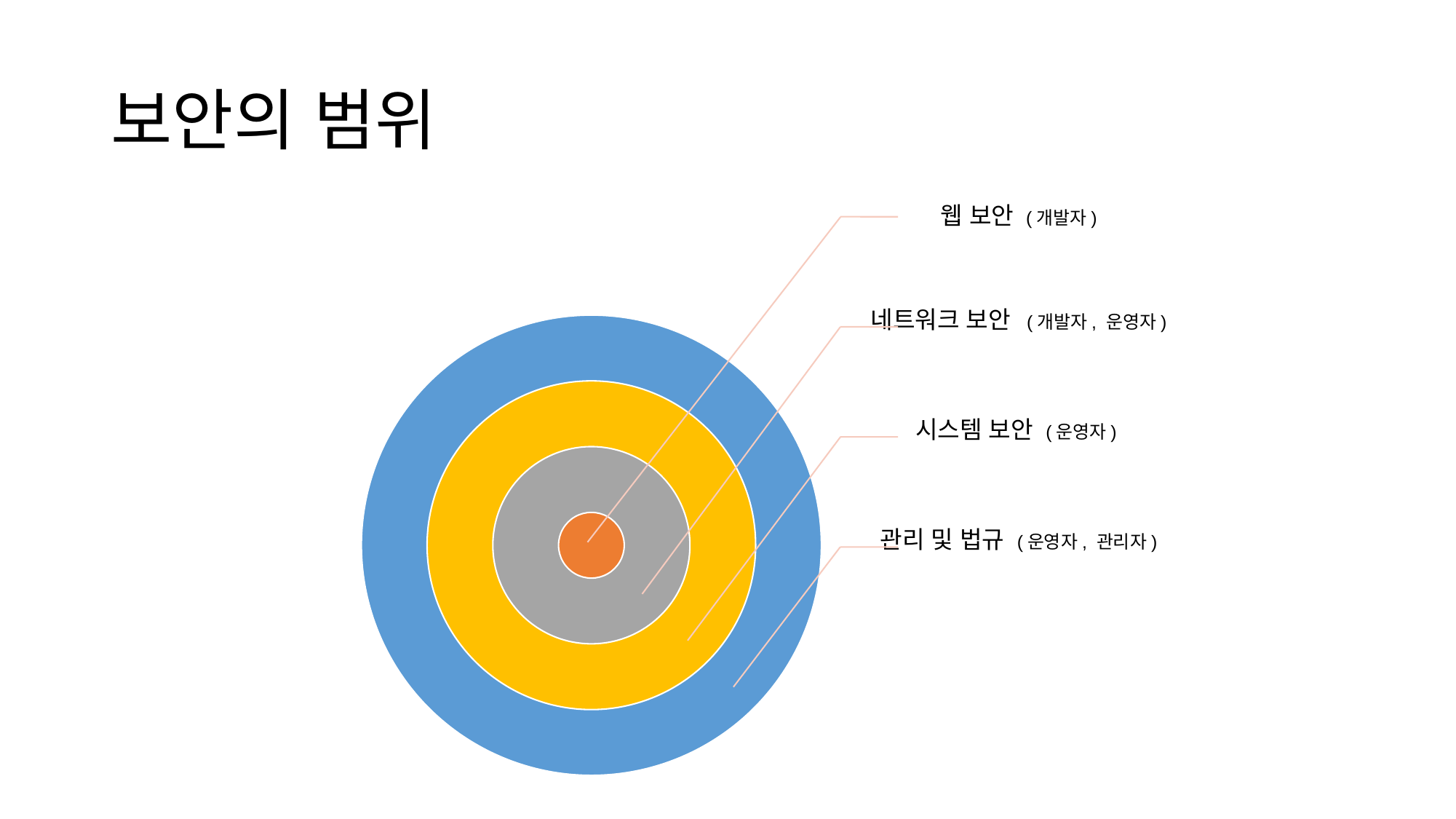

# 보안의 범위
웹 보안 (개발자)
네트워크 보안  (개발자, 운영자)
시스템 보안 (운영자)
관리 및 법규 (운영자, 관리자)